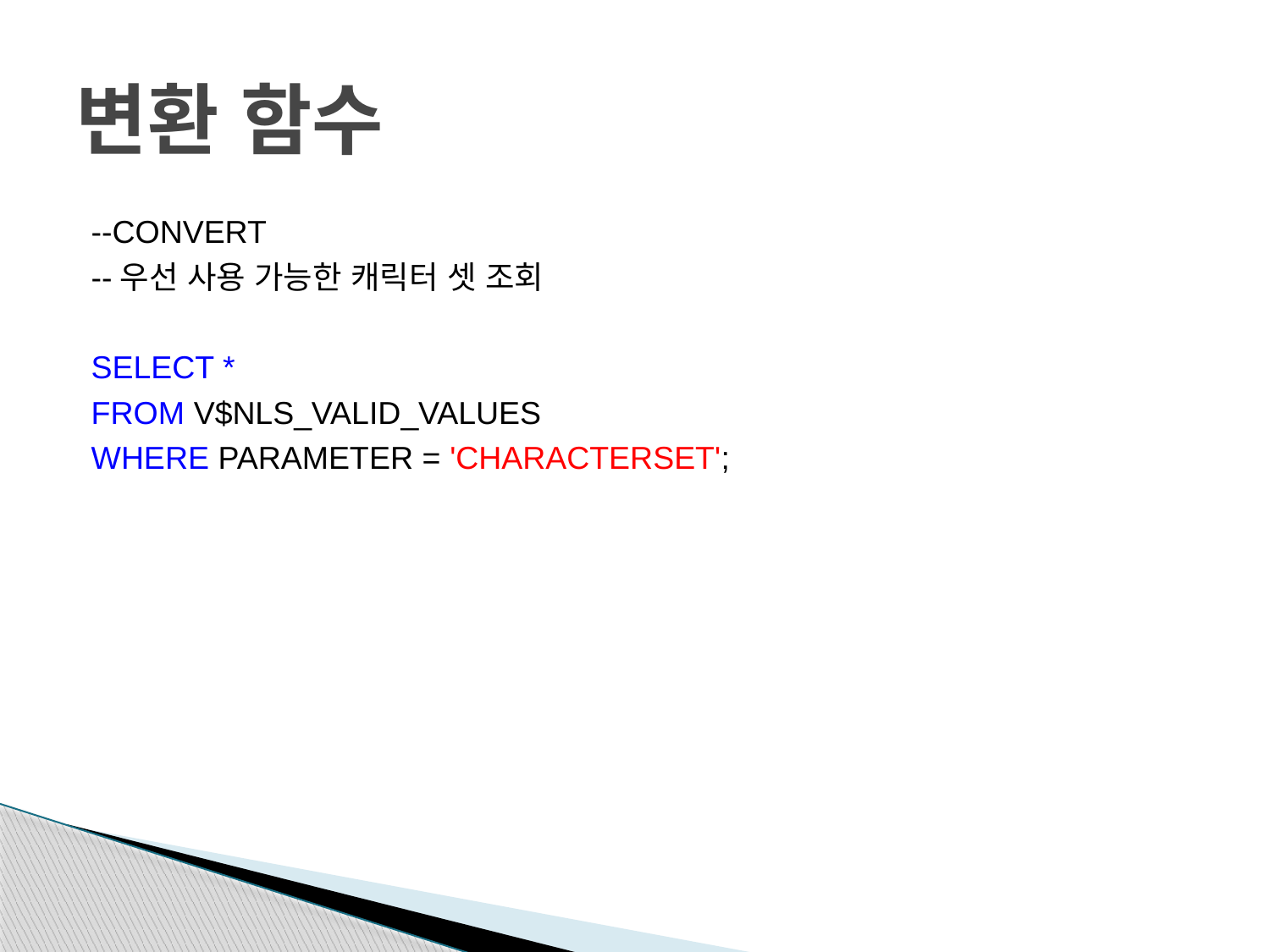

# 변환 함수
--CONVERT
--우선 사용 가능한 캐릭터 셋 조회

SELECT *
FROM V$NLS_VALID_VALUES
WHERE PARAMETER = 'CHARACTERSET';